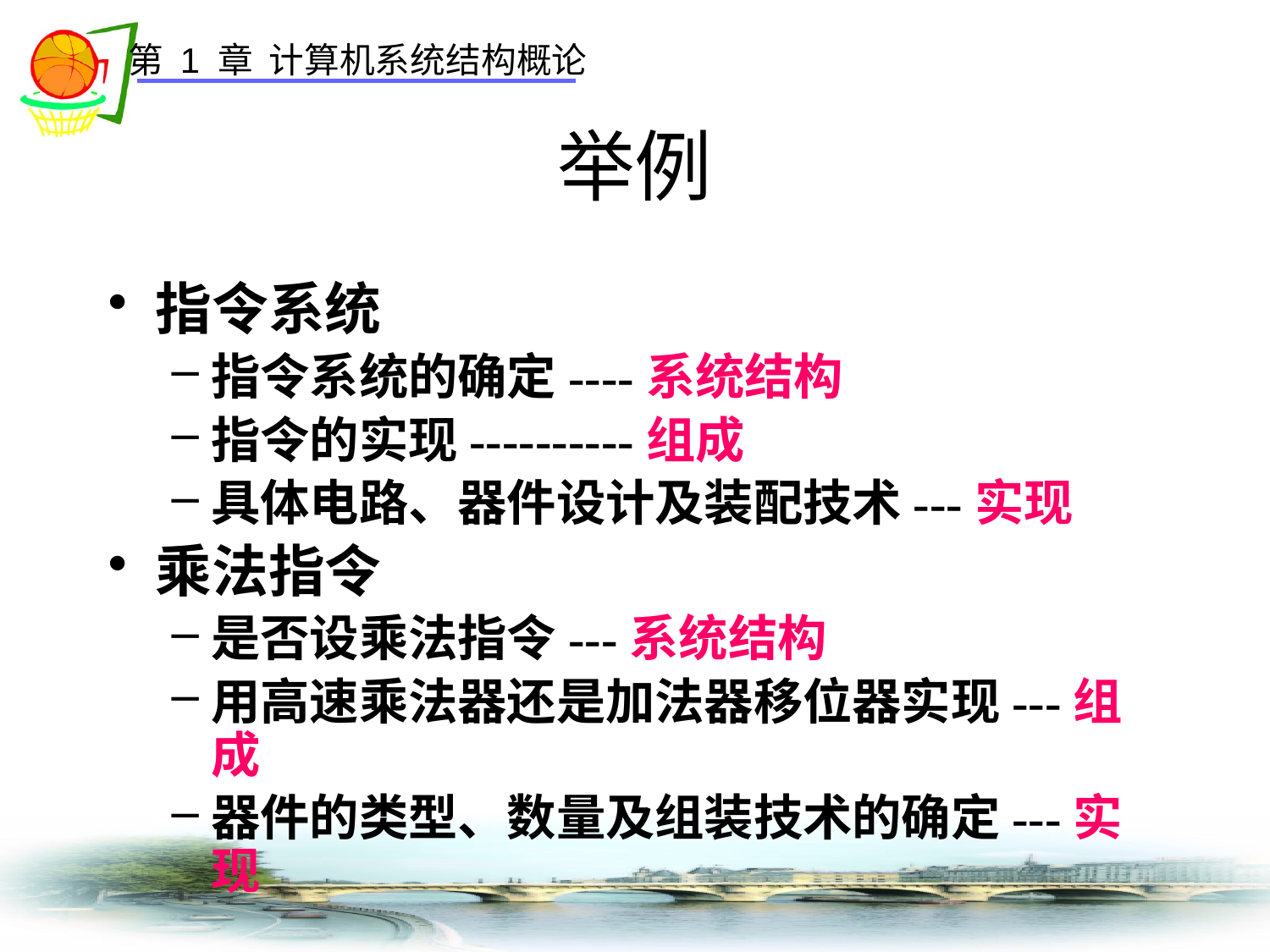

# 举例
指令系统
指令系统的确定----系统结构
指令的实现----------组成
具体电路、器件设计及装配技术---实现
乘法指令
是否设乘法指令---系统结构
用高速乘法器还是加法器移位器实现---组成
器件的类型、数量及组装技术的确定---实现